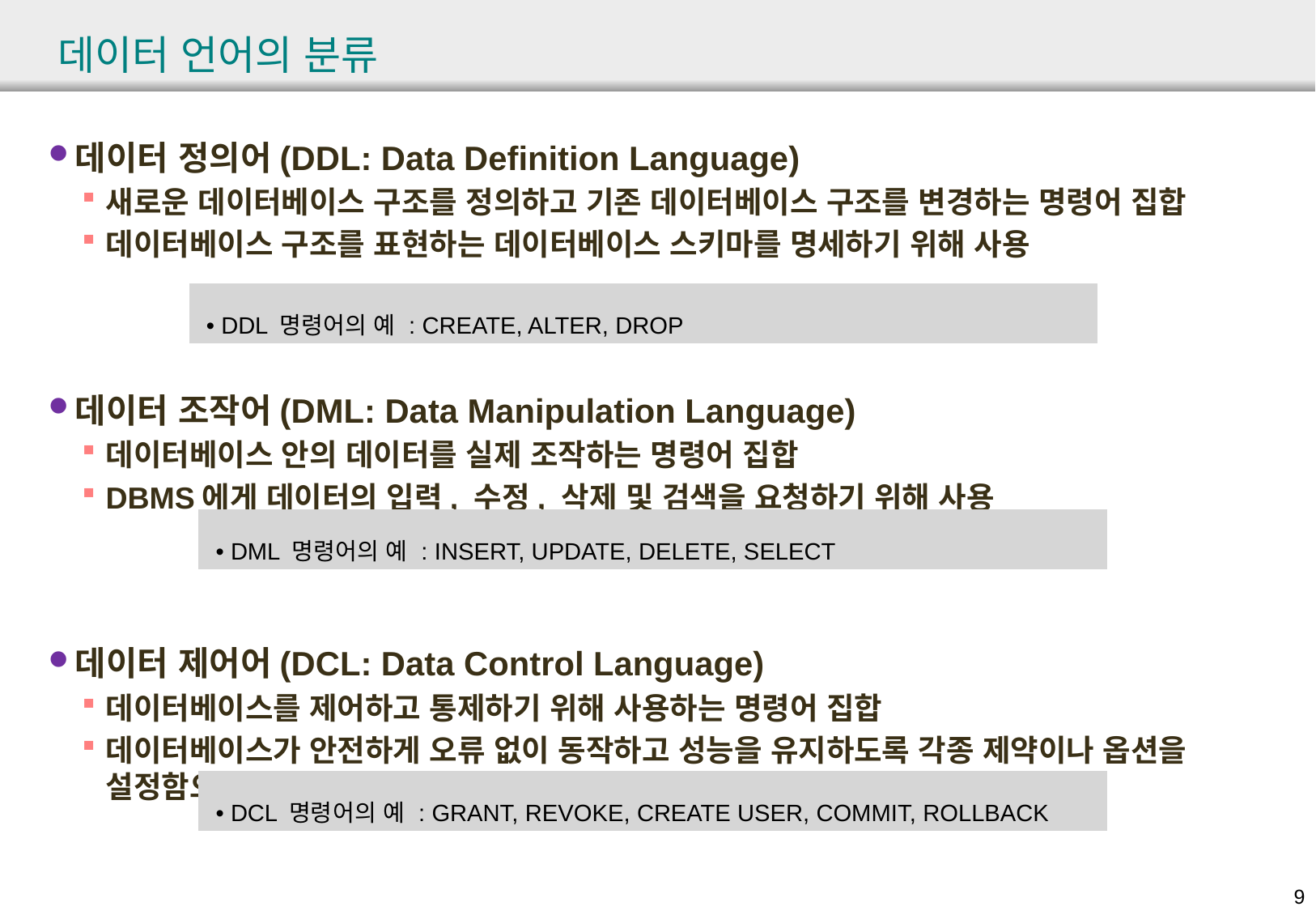

# 데이터 언어의 분류
데이터 정의어(DDL: Data Definition Language)
새로운 데이터베이스 구조를 정의하고 기존 데이터베이스 구조를 변경하는 명령어 집합
데이터베이스 구조를 표현하는 데이터베이스 스키마를 명세하기 위해 사용

데이터 조작어(DML: Data Manipulation Language)
데이터베이스 안의 데이터를 실제 조작하는 명령어 집합
DBMS에게 데이터의 입력, 수정, 삭제 및 검색을 요청하기 위해 사용

데이터 제어어(DCL: Data Control Language)
데이터베이스를 제어하고 통제하기 위해 사용하는 명령어 집합
데이터베이스가 안전하게 오류 없이 동작하고 성능을 유지하도록 각종 제약이나 옵션을 설정함으로써 DBMS가 데이터베이스를 올바르게 관리하도록 함

| • DDL 명령어의 예 : CREATE, ALTER, DROP |
| --- |
| • DML 명령어의 예 : INSERT, UPDATE, DELETE, SELECT |
| --- |
| • DCL 명령어의 예 : GRANT, REVOKE, CREATE USER, COMMIT, ROLLBACK |
| --- |